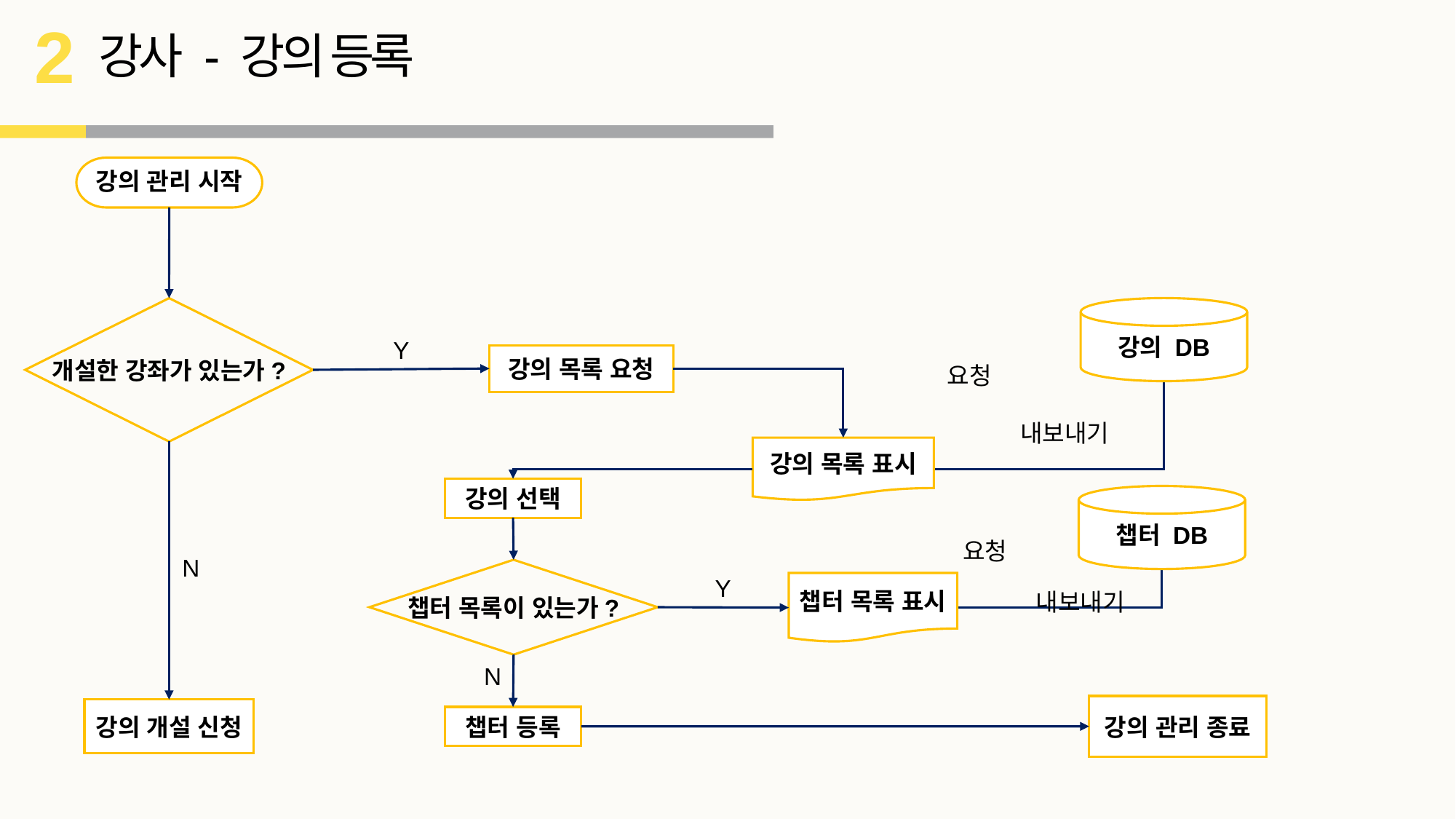

2
강사 - 강의 등록

강의 관리 시작
개설한 강좌가 있는가?
강의 DB
Y
강의 목록 요청
요청
내보내기
강의 목록 표시
강의 선택
챕터 DB
요청
N
챕터 목록이 있는가?
Y
챕터 목록 표시
내보내기
N
강의 관리 종료
강의 개설 신청
챕터 등록